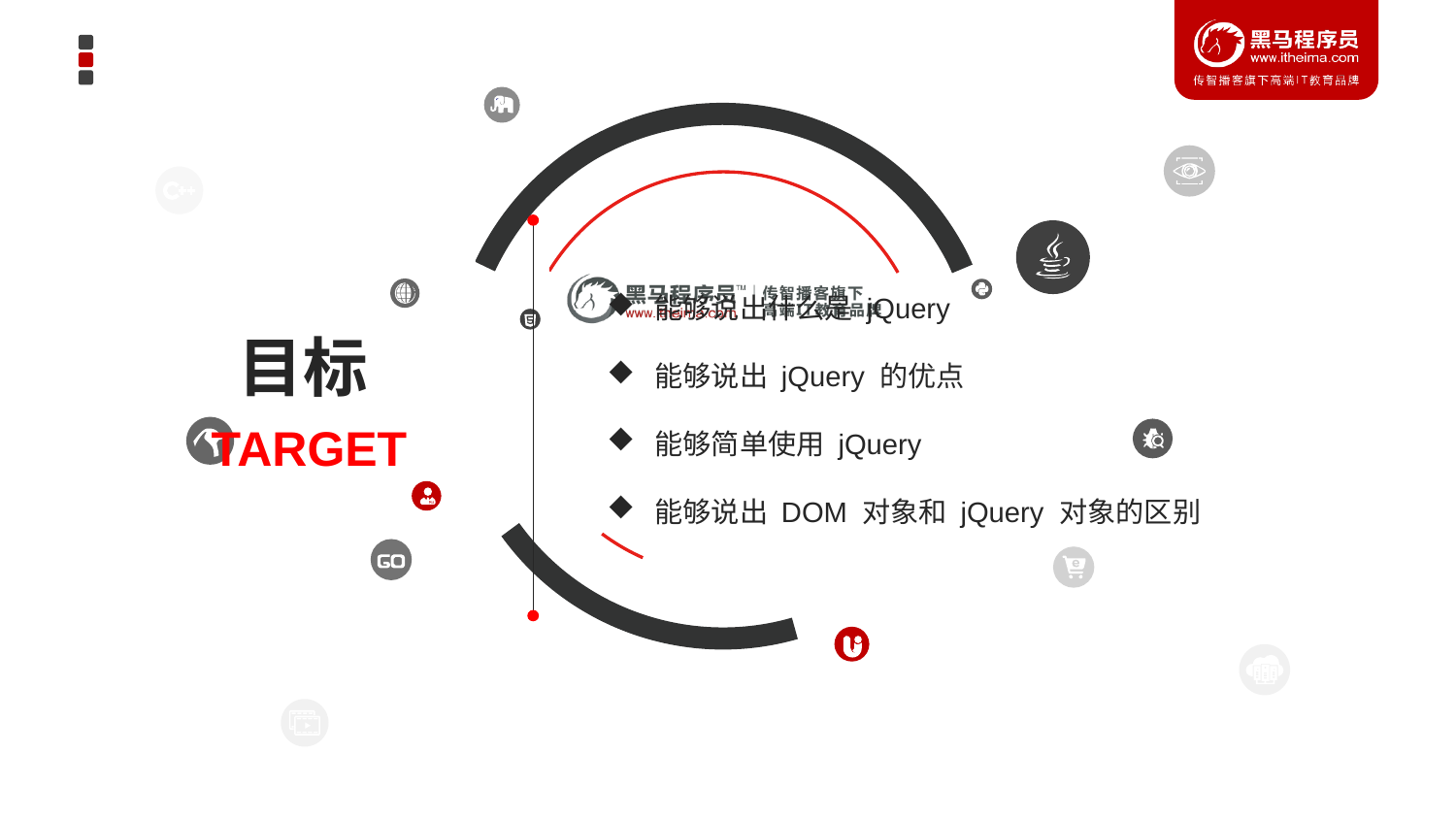

能够说出什么是 jQuery
  能够说出 jQuery 的优点
  能够简单使用 jQuery
  能够说出 DOM 对象和 jQuery 对象的区别
目标
TARGET